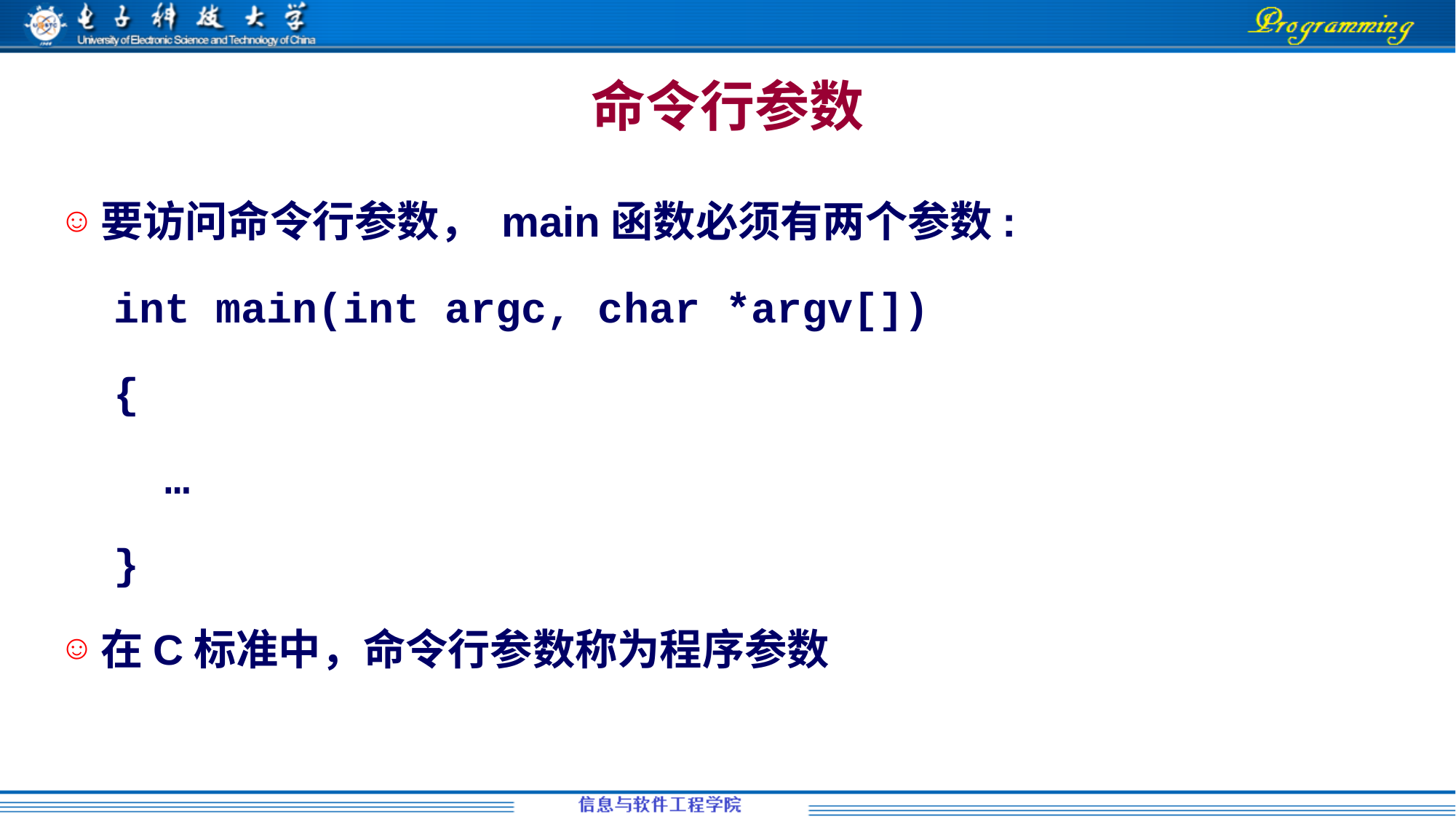

命令行参数
要访问命令行参数， main函数必须有两个参数:
int main(int argc, char *argv[])
{
  …
}
在C标准中，命令行参数称为程序参数